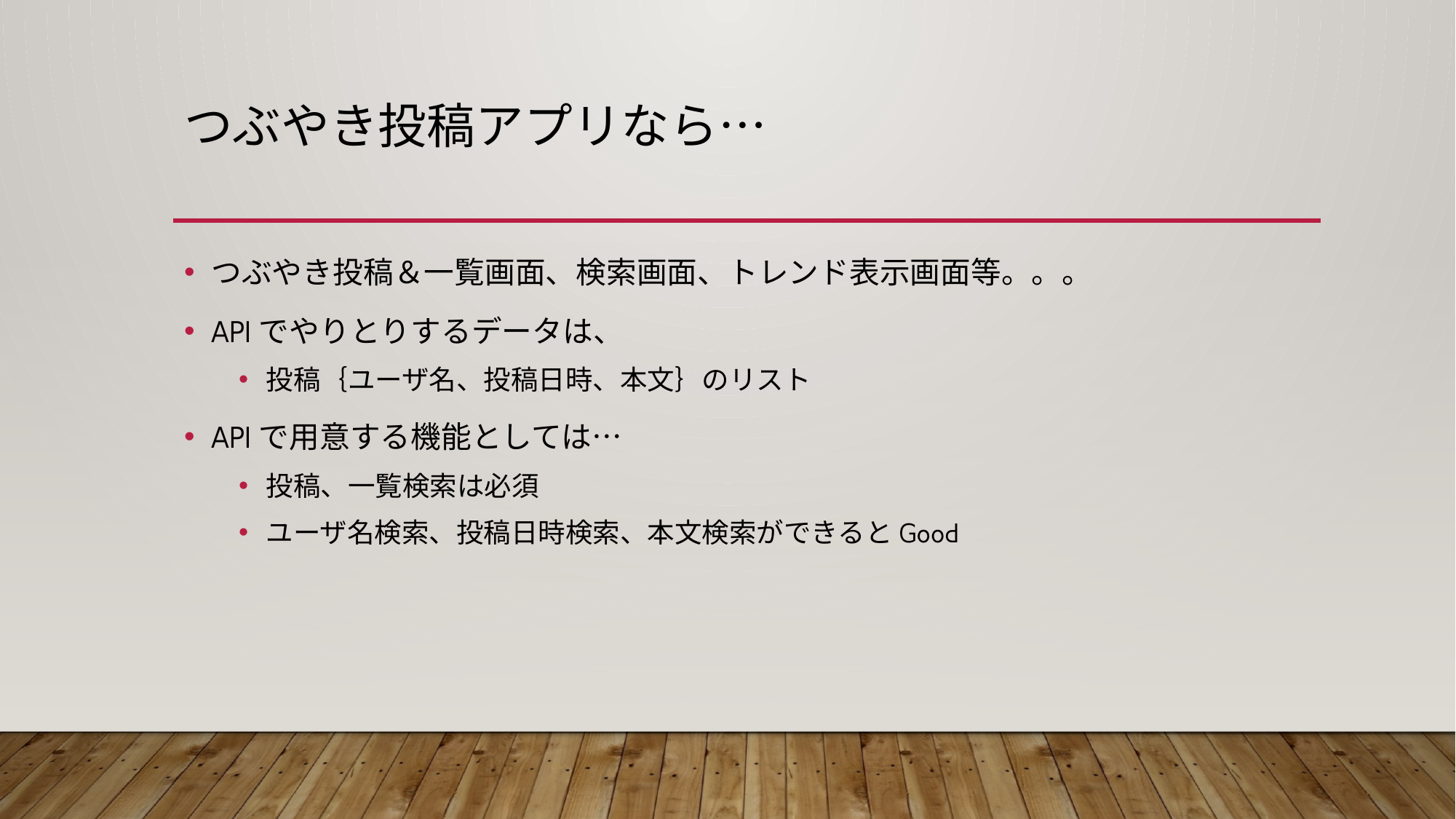

# つぶやき投稿アプリなら…
つぶやき投稿＆一覧画面、検索画面、トレンド表示画面等。。。
APIでやりとりするデータは、
投稿｛ユーザ名、投稿日時、本文｝のリスト
APIで用意する機能としては…
投稿、一覧検索は必須
ユーザ名検索、投稿日時検索、本文検索ができるとGood